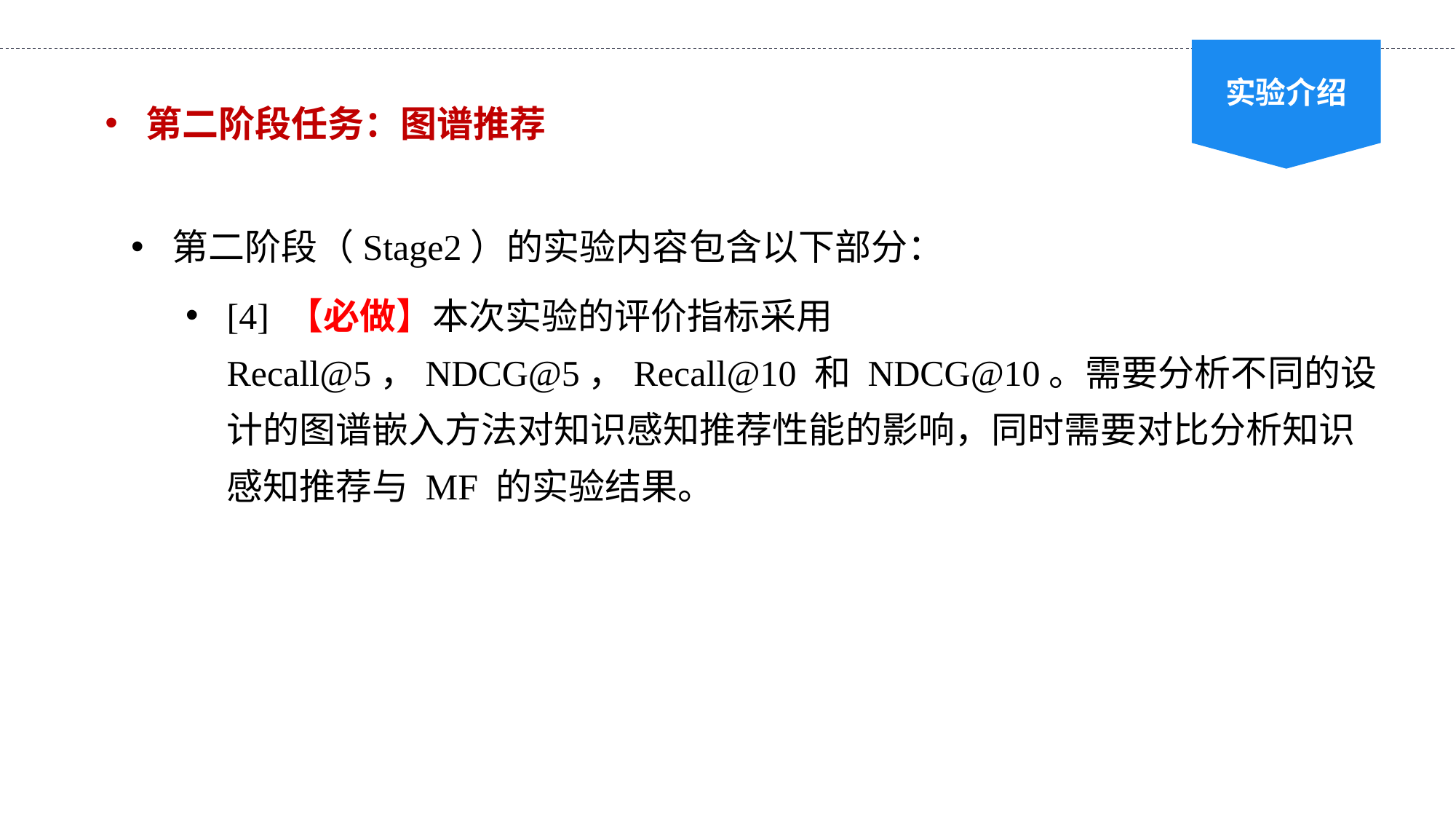

实验介绍
第二阶段任务：图谱推荐
第二阶段（Stage2）的实验内容包含以下部分：
[4] 【必做】本次实验的评价指标采用 Recall@5，NDCG@5，Recall@10 和 NDCG@10。需要分析不同的设计的图谱嵌入方法对知识感知推荐性能的影响，同时需要对比分析知识感知推荐与 MF 的实验结果。